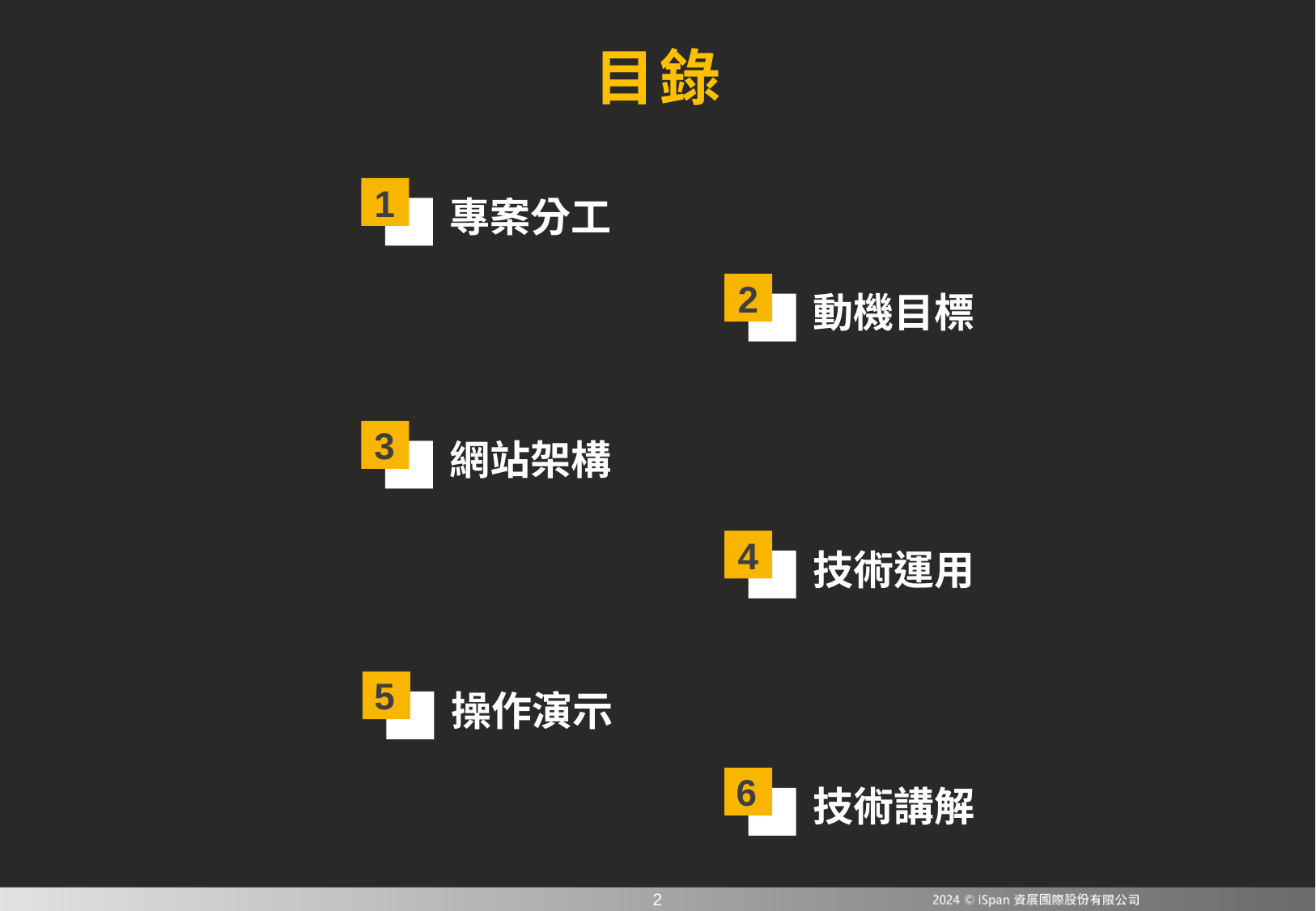

目錄
1

專案分工
2

動機目標
3

網站架構
4

技術運用
5

操作演示
6

技術講解